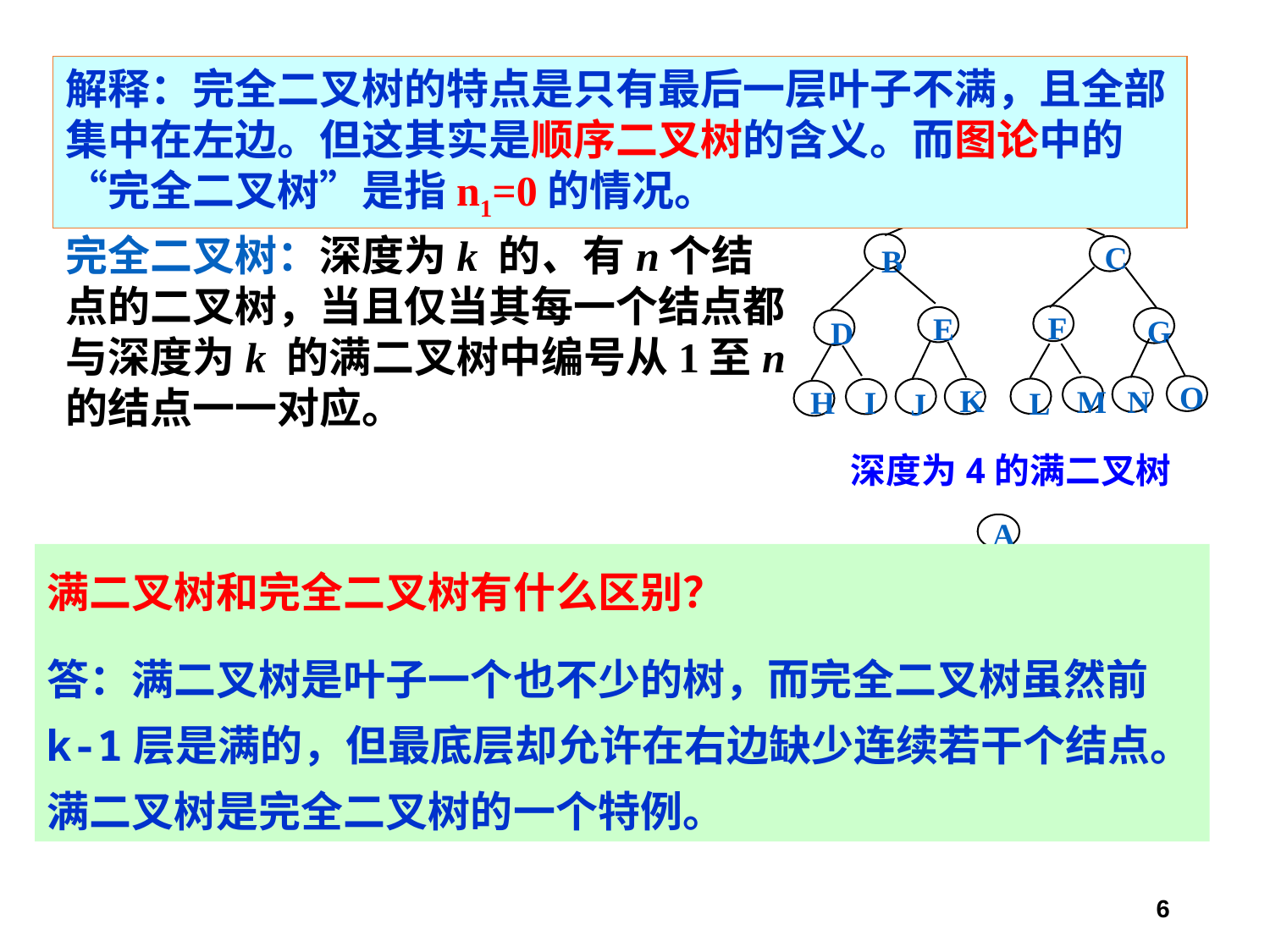

解释：完全二叉树的特点是只有最后一层叶子不满，且全部集中在左边。但这其实是顺序二叉树的含义。而图论中的“完全二叉树”是指n1=0的情况。
讨论：满二叉树：一棵深度为k 且有2k -1个结点的二叉树。
                  （特点：每层都“充满”了结点）
A

C

B

F
E
G

D

O
K
N
M
H

I

L
J

深度为4的满二叉树
完全二叉树：深度为k 的、有n个结点的二叉树，当且仅当其每一个结点都与深度为k 的满二叉树中编号从1至n的结点一一对应。
A

B
C

D
F
G
E

H
I
J

完全二叉树
满二叉树和完全二叉树有什么区别？
答：满二叉树是叶子一个也不少的树，而完全二叉树虽然前k-1层是满的，但最底层却允许在右边缺少连续若干个结点。满二叉树是完全二叉树的一个特例。
为何要研究这两种特殊形式？
因为它们在顺序存储方式下可以复原！
6